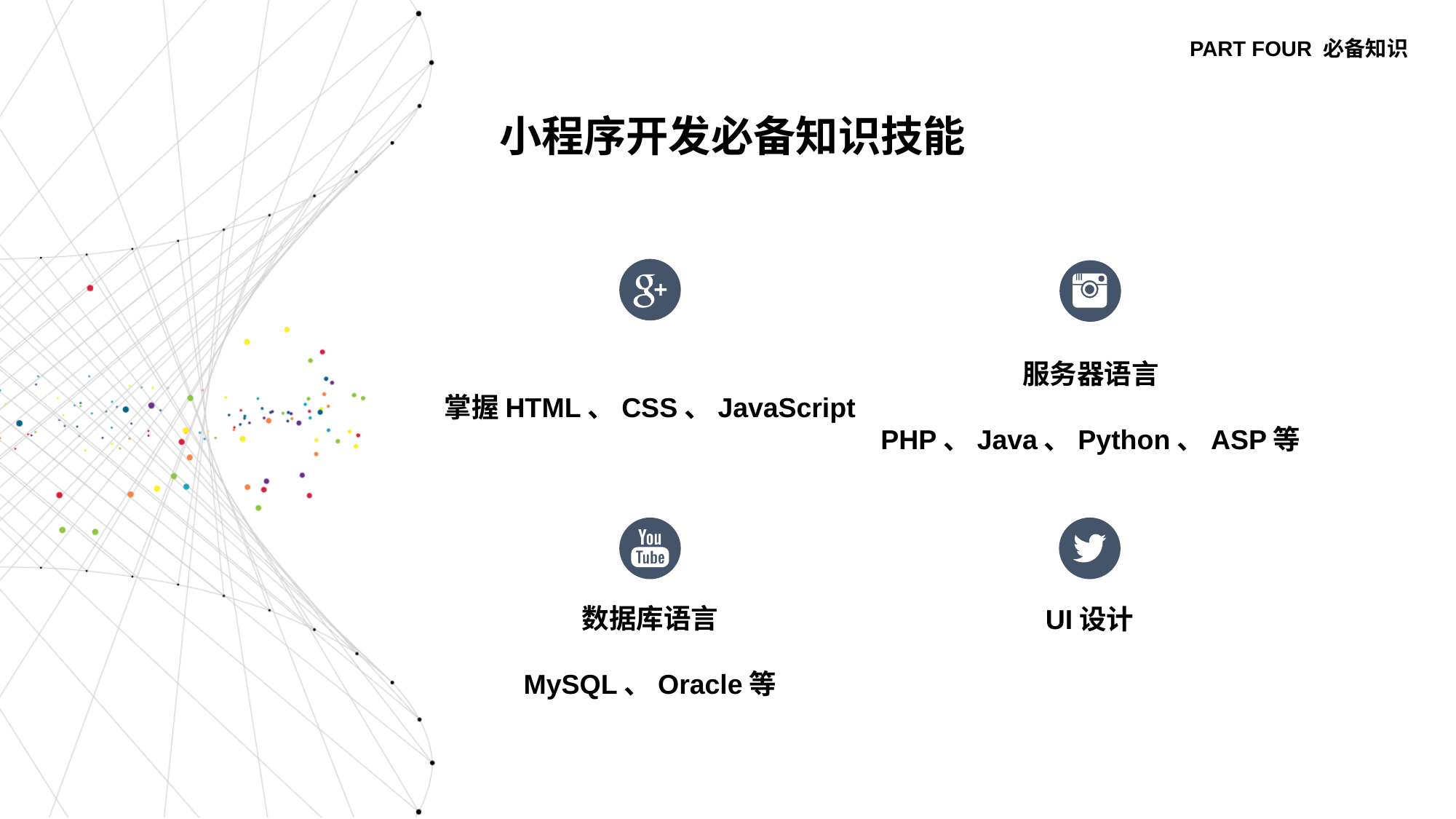

PART FOUR 必备知识
小程序开发必备知识技能

服务器语言

PHP、Java、Python、ASP等
掌握HTML、CSS、JavaScript

数据库语言

MySQL、Oracle等
UI设计